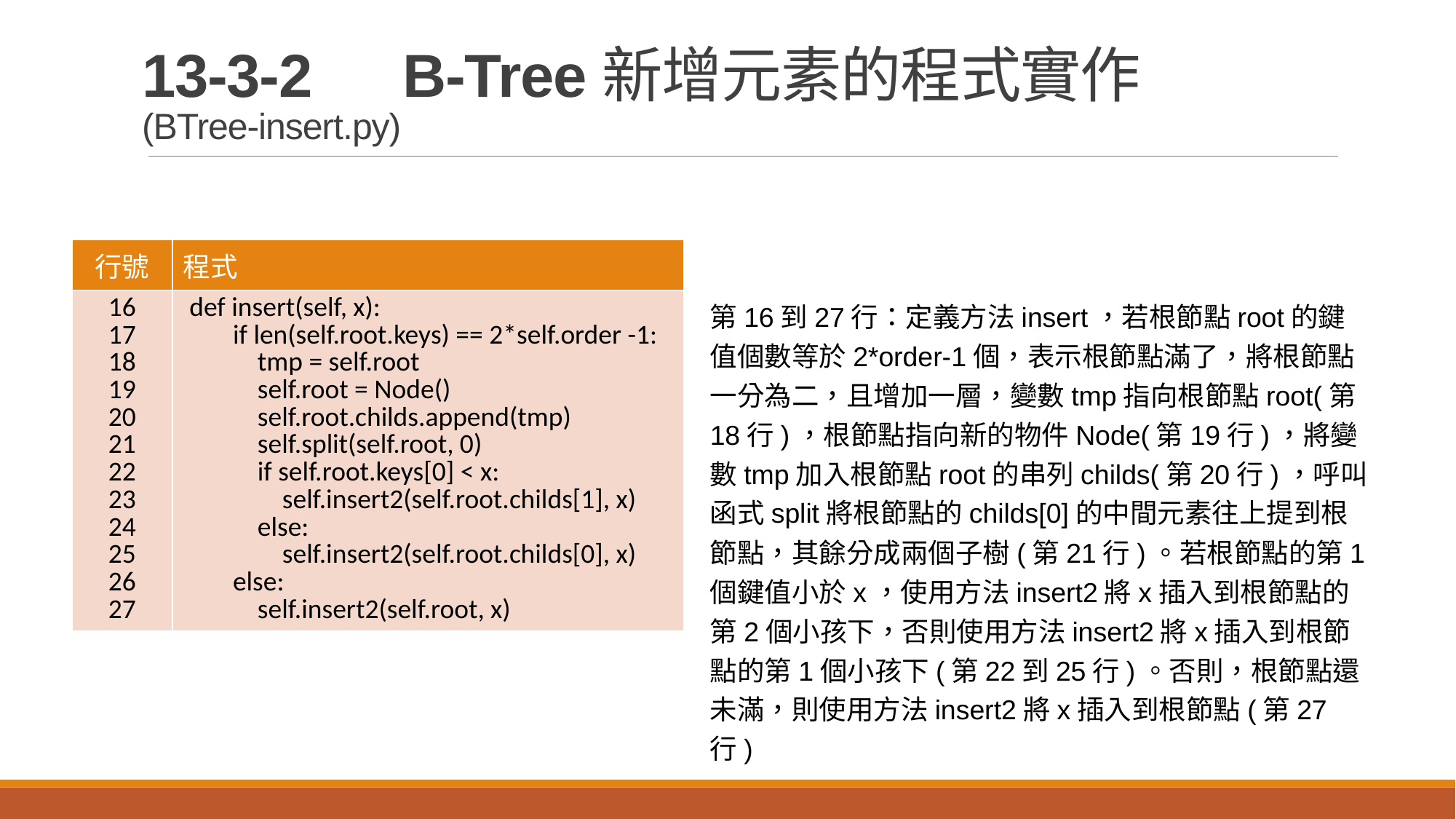

# 13-3-2　B-Tree新增元素的程式實作 (BTree-insert.py)

| 行號 | 程式 |
| --- | --- |
| 16 17 18 19 20 21 22 23 24 25 26 27 | def insert(self, x): if len(self.root.keys) == 2\*self.order -1: tmp = self.root self.root = Node() self.root.childs.append(tmp) self.split(self.root, 0) if self.root.keys[0] < x: self.insert2(self.root.childs[1], x) else: self.insert2(self.root.childs[0], x) else: self.insert2(self.root, x) |
第16到27行：定義方法insert，若根節點root的鍵值個數等於2*order-1個，表示根節點滿了，將根節點一分為二，且增加一層，變數tmp指向根節點root(第18行)，根節點指向新的物件Node(第19行)，將變數tmp加入根節點root的串列childs(第20行)，呼叫函式split將根節點的childs[0]的中間元素往上提到根節點，其餘分成兩個子樹(第21行)。若根節點的第1個鍵值小於x，使用方法insert2將x插入到根節點的第2個小孩下，否則使用方法insert2將x插入到根節點的第1個小孩下(第22到25行)。否則，根節點還未滿，則使用方法insert2將x插入到根節點(第27行)